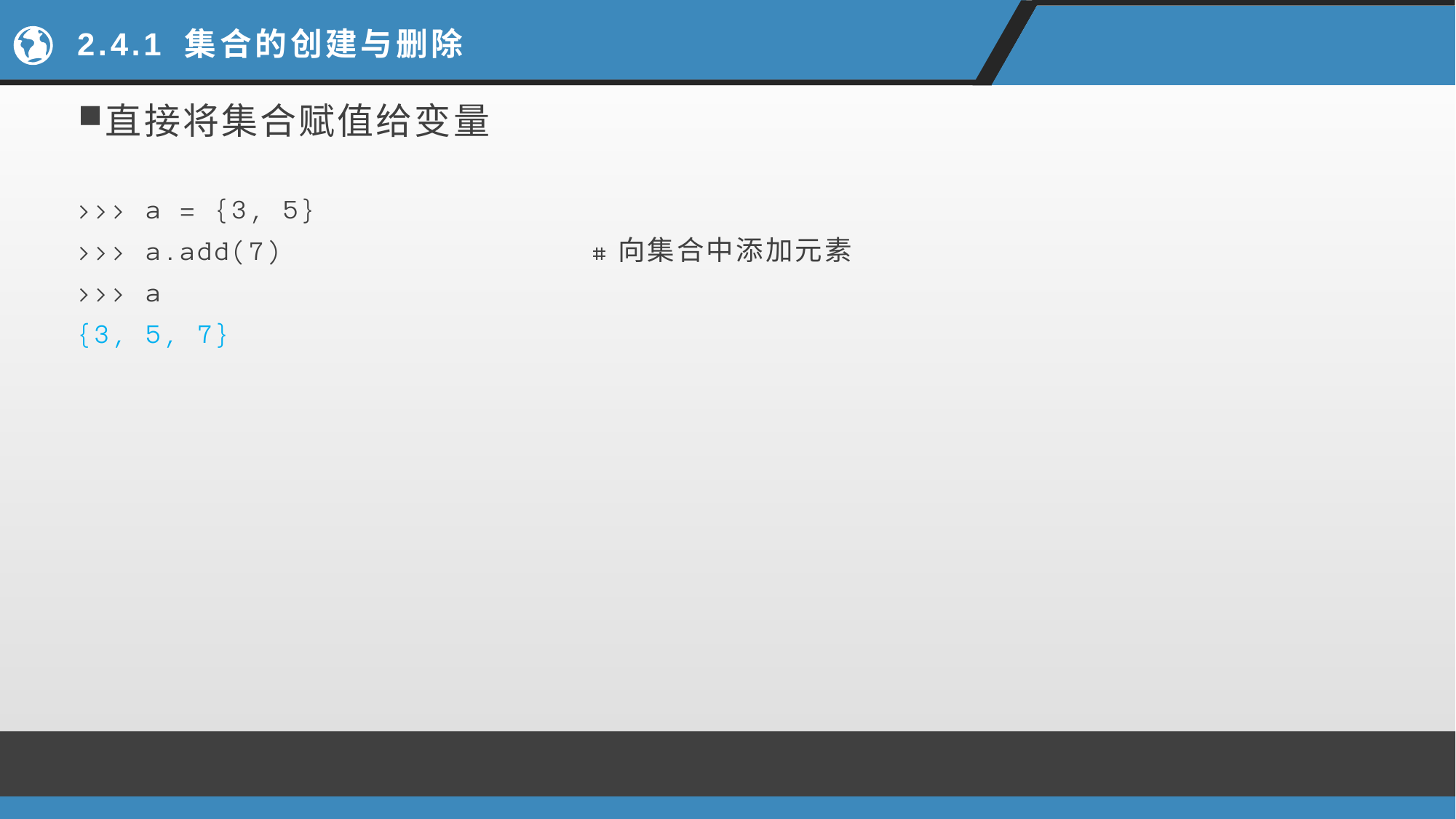

# 2.4.1 集合的创建与删除

直接将集合赋值给变量

>>> a = {3, 5}
>>> a.add(7)                  #向集合中添加元素
>>> a
{3, 5, 7}